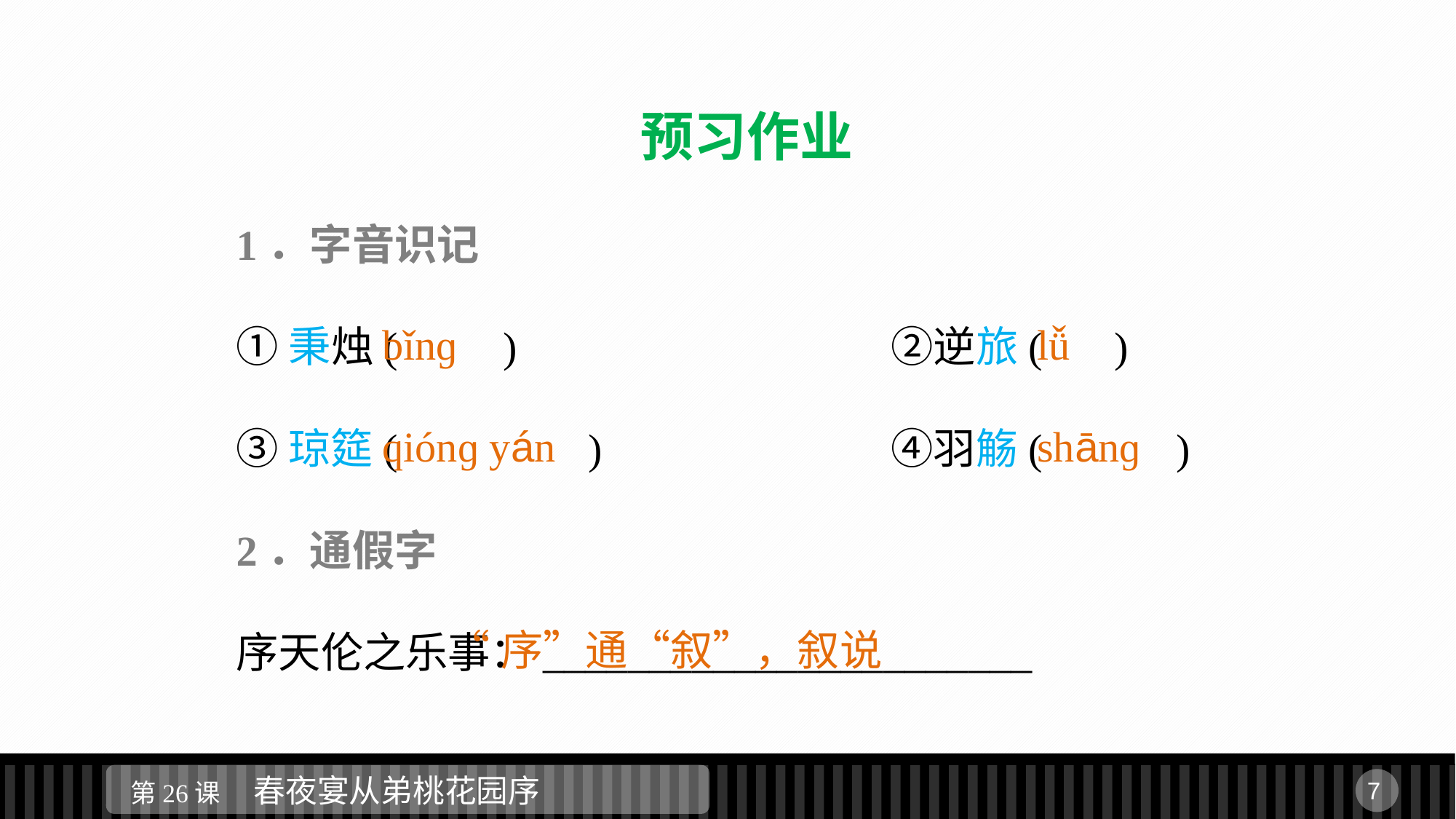

预习作业
1．字音识记
①秉烛(　　)　　　　　　		②逆旅(　 )
③琼筵(　         　)　　　　　　	④羽觞(　   　)
2．通假字
序天伦之乐事：_______________________
bǐnɡ　					lǚ
qiónɡ yán　					shānɡ

       “序”通“叙”，叙说